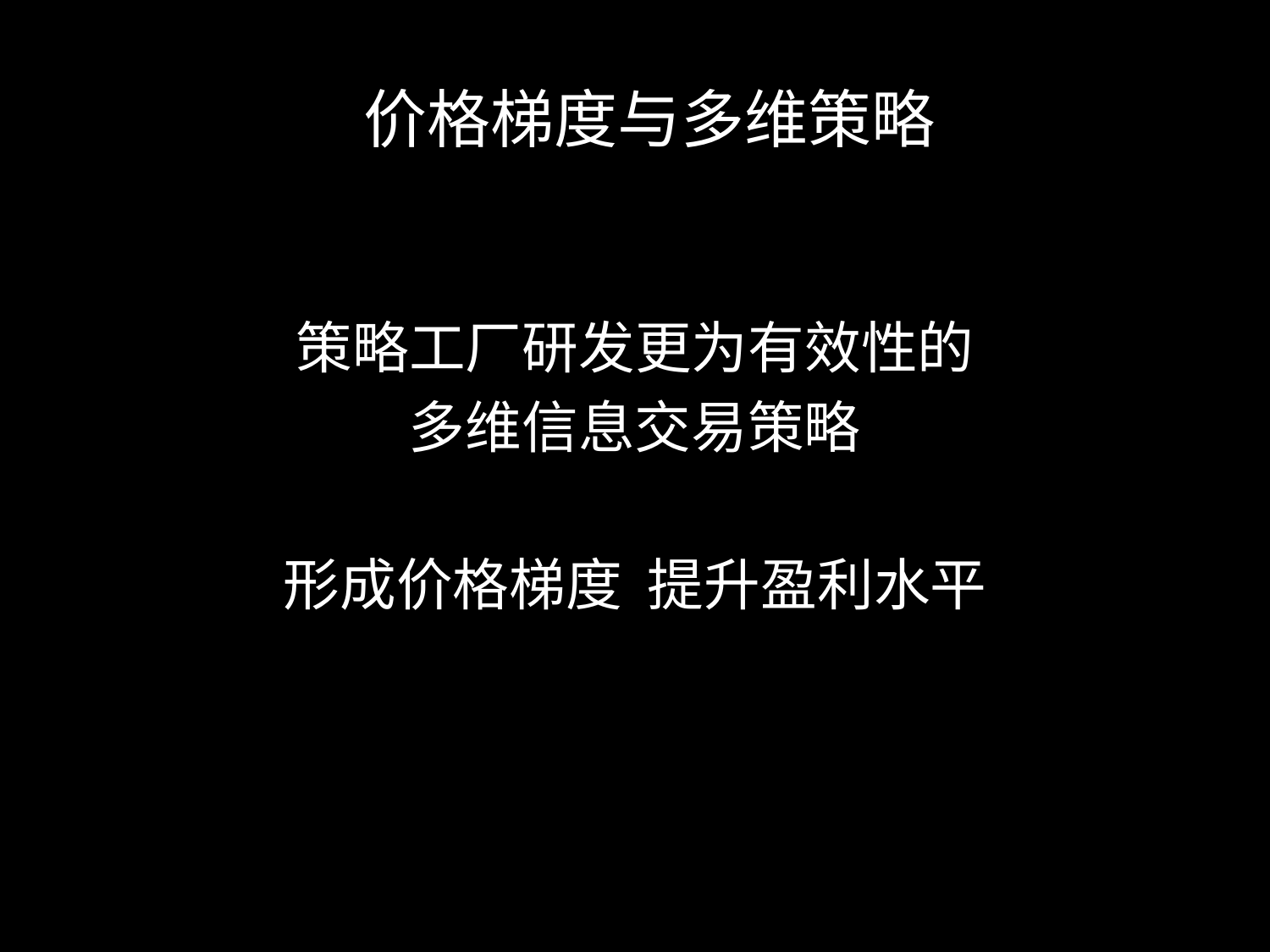

# 价格梯度与多维策略
策略工厂研发更为有效性的
多维信息交易策略

形成价格梯度  提升盈利水平